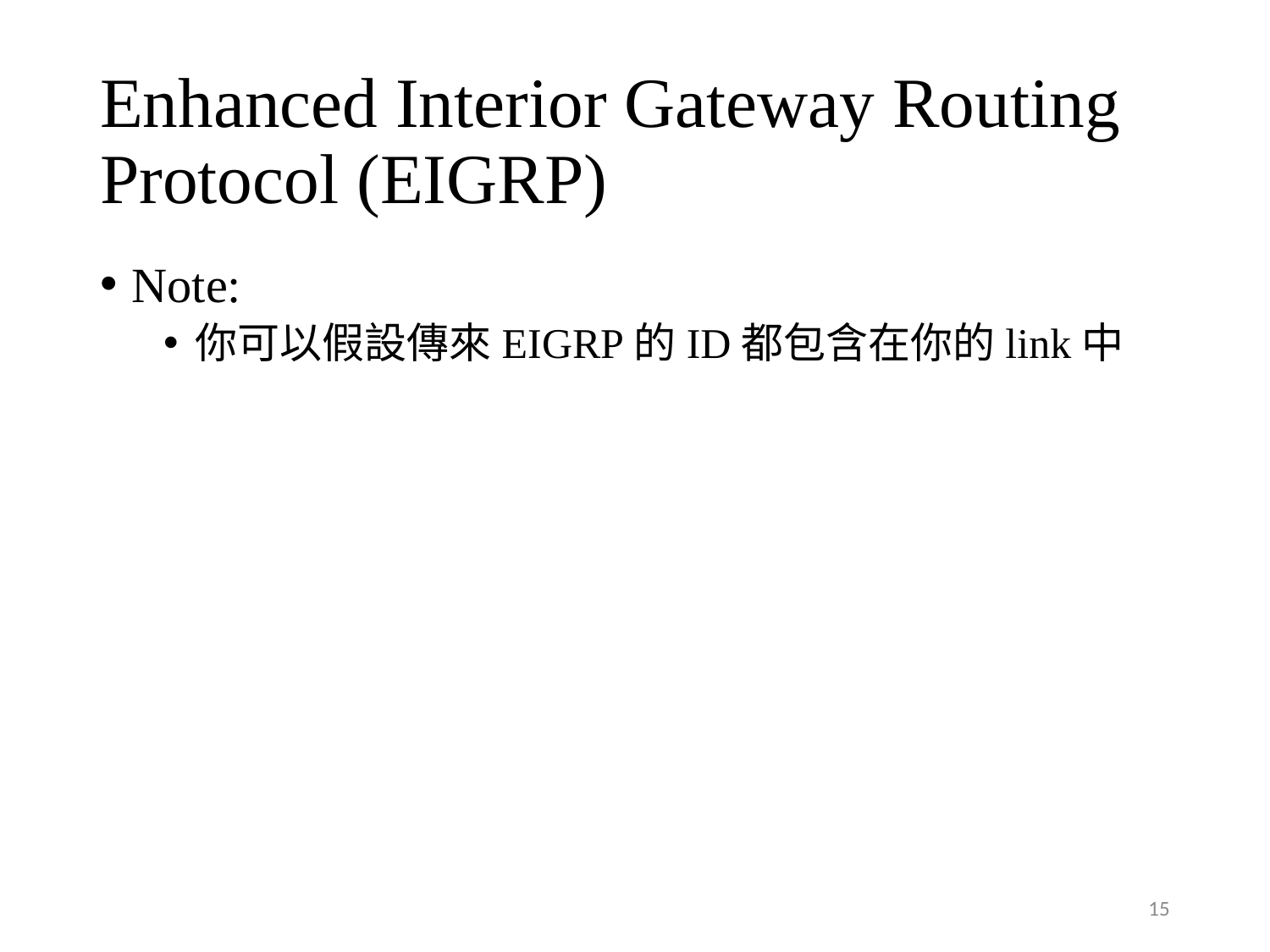

# Enhanced Interior Gateway Routing Protocol (EIGRP)
Note:
你可以假設傳來EIGRP的ID都包含在你的link中

15